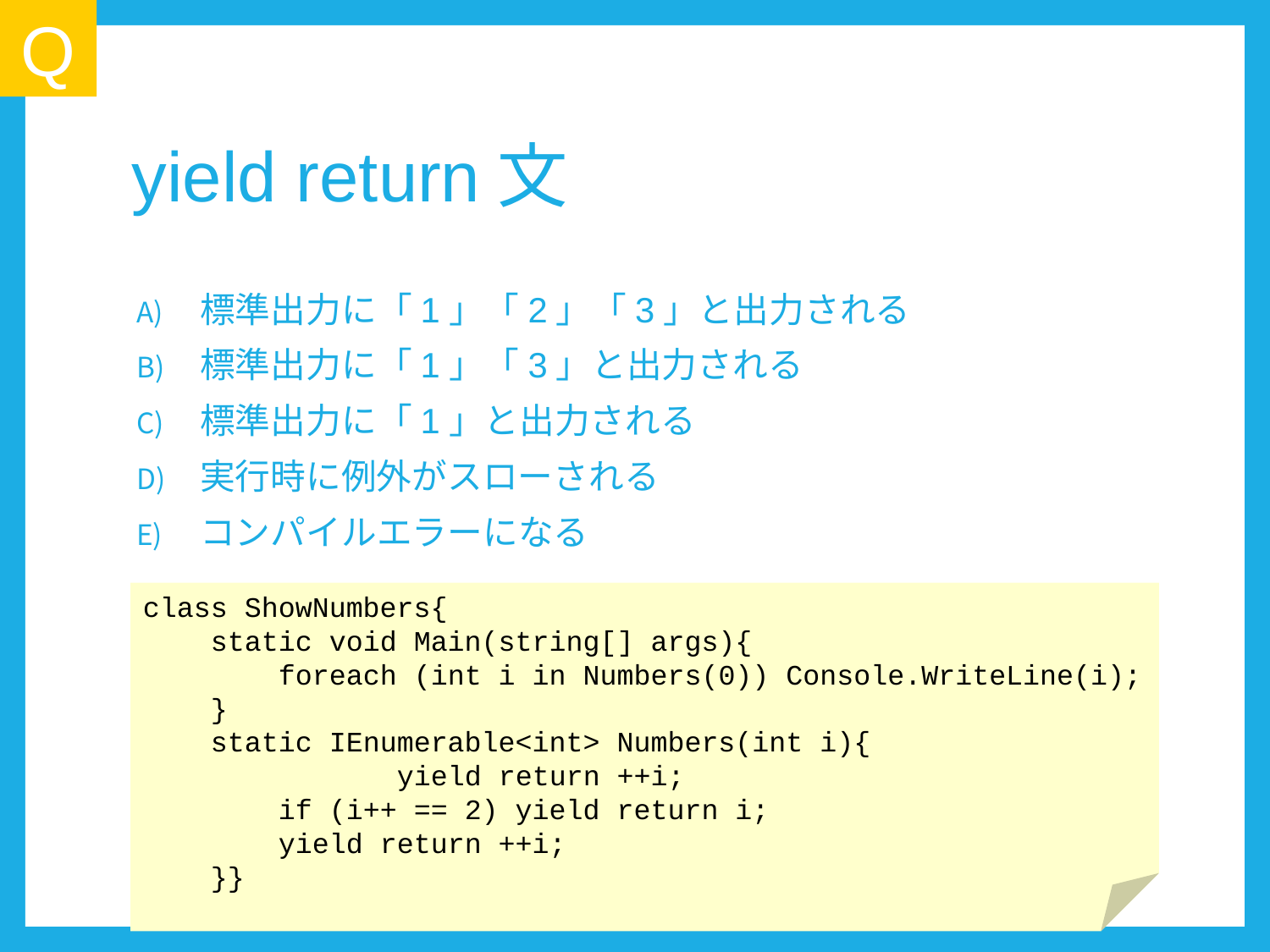

Q
# yield return文
標準出力に「1」「2」「3」と出力される
標準出力に「1」「3」と出力される
標準出力に「1」と出力される
実行時に例外がスローされる
コンパイルエラーになる
class ShowNumbers{
    static void Main(string[] args){
        foreach (int i in Numbers(0)) Console.WriteLine(i);
    }
    static IEnumerable<int> Numbers(int i){
		yield return ++i;
        if (i++ == 2) yield return i;
        yield return ++i;
    }}